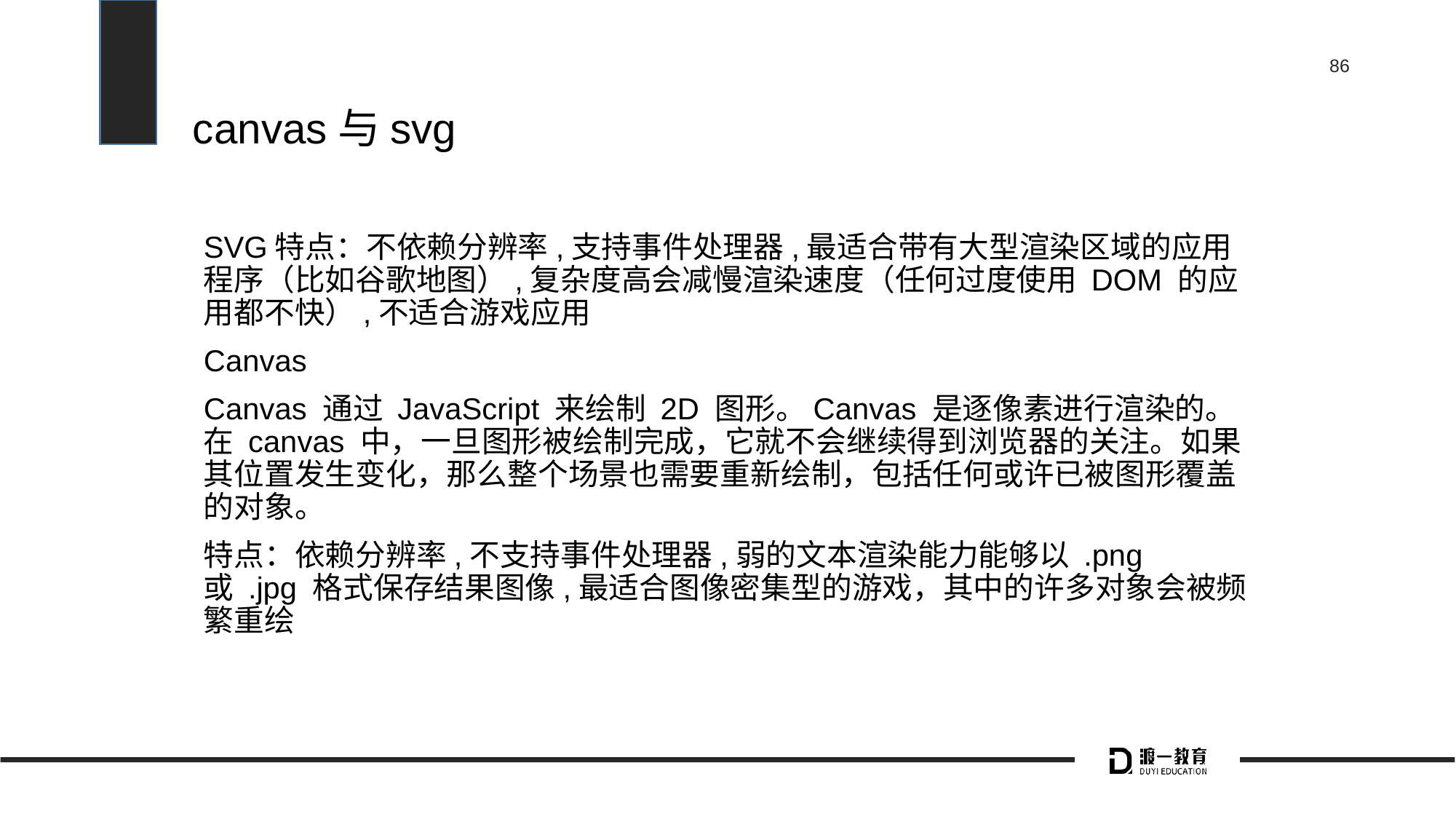

# canvas与svg
SVG特点：不依赖分辨率,支持事件处理器,最适合带有大型渲染区域的应用程序（比如谷歌地图）,复杂度高会减慢渲染速度（任何过度使用 DOM 的应用都不快）,不适合游戏应用
Canvas
Canvas 通过 JavaScript 来绘制 2D 图形。Canvas 是逐像素进行渲染的。在 canvas 中，一旦图形被绘制完成，它就不会继续得到浏览器的关注。如果其位置发生变化，那么整个场景也需要重新绘制，包括任何或许已被图形覆盖的对象。
特点：依赖分辨率,不支持事件处理器,弱的文本渲染能力能够以 .png 或 .jpg 格式保存结果图像,最适合图像密集型的游戏，其中的许多对象会被频繁重绘